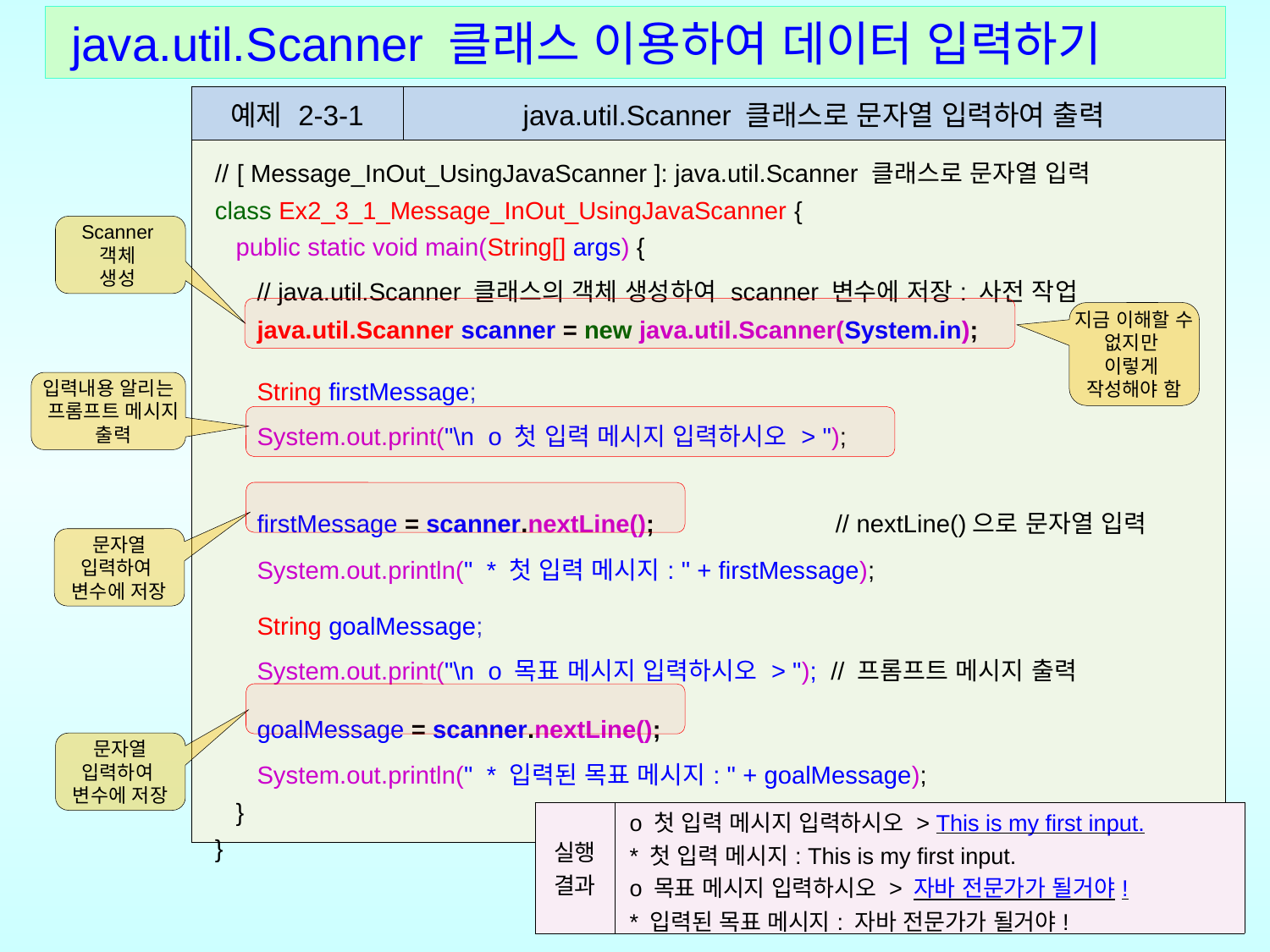

java.util.Scanner 클래스 이용하여 데이터 입력하기
| 예제 2-3-1 | java.util.Scanner 클래스로 문자열 입력하여 출력 |
| --- | --- |
| // [ Message\_InOut\_UsingJavaScanner ]: java.util.Scanner 클래스로 문자열 입력 class Ex2\_3\_1\_Message\_InOut\_UsingJavaScanner { public static void main(String[] args) { // java.util.Scanner 클래스의 객체 생성하여 scanner 변수에 저장: 사전 작업 java.util.Scanner scanner = new java.util.Scanner(System.in); String firstMessage; System.out.print("\n o 첫 입력 메시지 입력하시오 > "); firstMessage = scanner.nextLine(); // nextLine()으로 문자열 입력 System.out.println(" \* 첫 입력 메시지: " + firstMessage); String goalMessage; System.out.print("\n o 목표 메시지 입력하시오 > "); // 프롬프트 메시지 출력 goalMessage = scanner.nextLine(); System.out.println(" \* 입력된 목표 메시지: " + goalMessage); } } |  |
Scanner
객체
생성

지금 이해할 수 없지만
이렇게
작성해야 함
입력내용 알리는
 프롬프트 메시지
 출력

문자열
입력하여
변수에 저장

문자열
입력하여
변수에 저장
| 실행 결과 | o 첫 입력 메시지 입력하시오 > This is my first input. \* 첫 입력 메시지: This is my first input. o 목표 메시지 입력하시오 > 자바 전문가가 될거야! \* 입력된 목표 메시지: 자바 전문가가 될거야! |
| --- | --- |